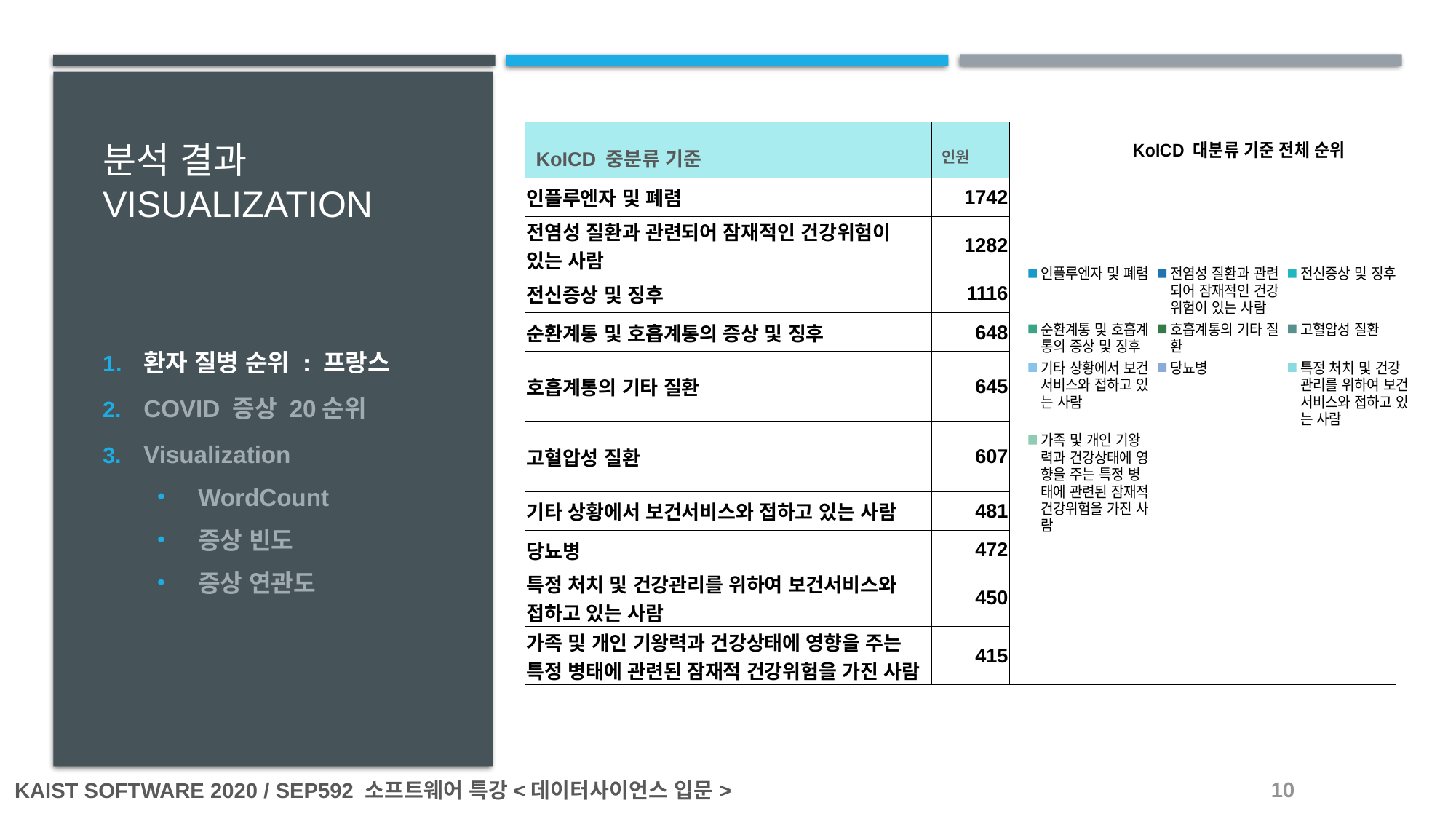

# 분석 결과 Visualization

[unsupported chart]

| KoICD 중분류 기준 | 인원 |  |
| --- | --- | --- |
| 인플루엔자 및 폐렴 | 1742 |  |
| 전염성 질환과 관련되어 잠재적인 건강위험이 있는 사람 | 1282 |  |
| 전신증상 및 징후 | 1116 |  |
| 순환계통 및 호흡계통의 증상 및 징후 | 648 |  |
| 호흡계통의 기타 질환 | 645 |  |
| 고혈압성 질환 | 607 |  |
| 기타 상황에서 보건서비스와 접하고 있는 사람 | 481 |  |
| 당뇨병 | 472 |  |
| 특정 처치 및 건강관리를 위하여 보건서비스와 접하고 있는 사람 | 450 |  |
| 가족 및 개인 기왕력과 건강상태에 영향을 주는 특정 병태에 관련된 잠재적 건강위험을 가진 사람 | 415 |  |
환자 질병 순위 : 프랑스
COVID 증상 20순위
Visualization
WordCount
증상 빈도
증상 연관도
10